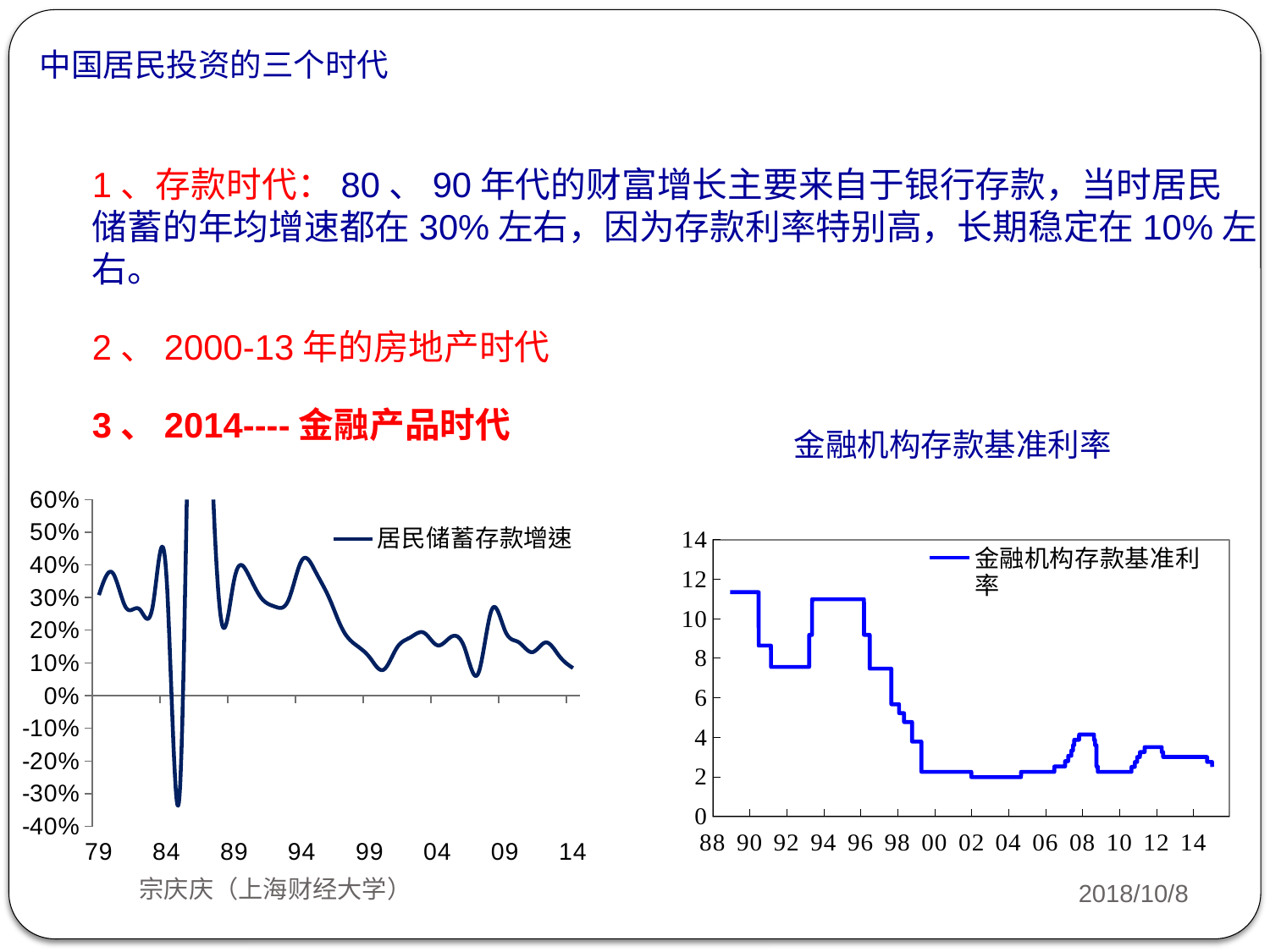

中国居民投资的三个时代
1、存款时代：80、90年代的财富增长主要来自于银行存款，当时居民储蓄的年均增速都在30%左右，因为存款利率特别高，长期稳定在10%左右。
2、2000-13年的房地产时代
3、2014----金融产品时代

金融机构存款基准利率

### Chart

| Category |  |
|---|---|
| 29190 | 0.30759796010587154 |
| 29556 | 0.37623420221169035 |
| 29921 | 0.2691466083150986 |
| 30286 | 0.2643583945732053 |
| 30651 | 0.28003934455547363 |
| 31017 | 0.3562347188264059 |
| 31382 | -0.272695665610755 |
| 31747 | 1.6056018838193378 |
| 32112 | 1.0951775873667413 |
| 32478 | 0.2385929863365562 |
| 32843 | 0.35751186801044577 |
| 33208 | 0.3732500588296585 |
| 33573 | 0.2980577451415538 |
| 33939 | 0.2722905124653722 |
| 34304 | 0.29303452968191884 |
| 34669 | 0.4153846153846212 |
| 35034 | 0.37843652991802745 |
| 35400 | 0.2986450814670478 |
| 35765 | 0.20142364644555677 |
| 36130 | 0.15401319798270668 |
| 36495 | 0.11635631699667658 |
| 36861 | 0.07900767839951203 |
| 37226 | 0.1465832602493487 |
| 37591 | 0.17825090632182294 |
| 37956 | 0.1922319071368124 |
| 38322 | 0.15381298456392542 |
| 38687 | 0.17979615975490648 |
| 39052 | 0.1455949369798822 |
| 39417 | 0.06774598003679749 |
| 39783 | 0.2628531771007243 |
| 40148 | 0.1968297088354037 |
| 40513 | 0.16309605882786626 |
| 40878 | 0.1329807744077538 |
| 41244 | 0.16271626924649946 |
| 41609 | 0.1202613062901803 |
| 41974 | 0.08413681390795837 |

### Chart

| Category |  |
|---|---|
宗庆庆（上海财经大学）
2018/10/8